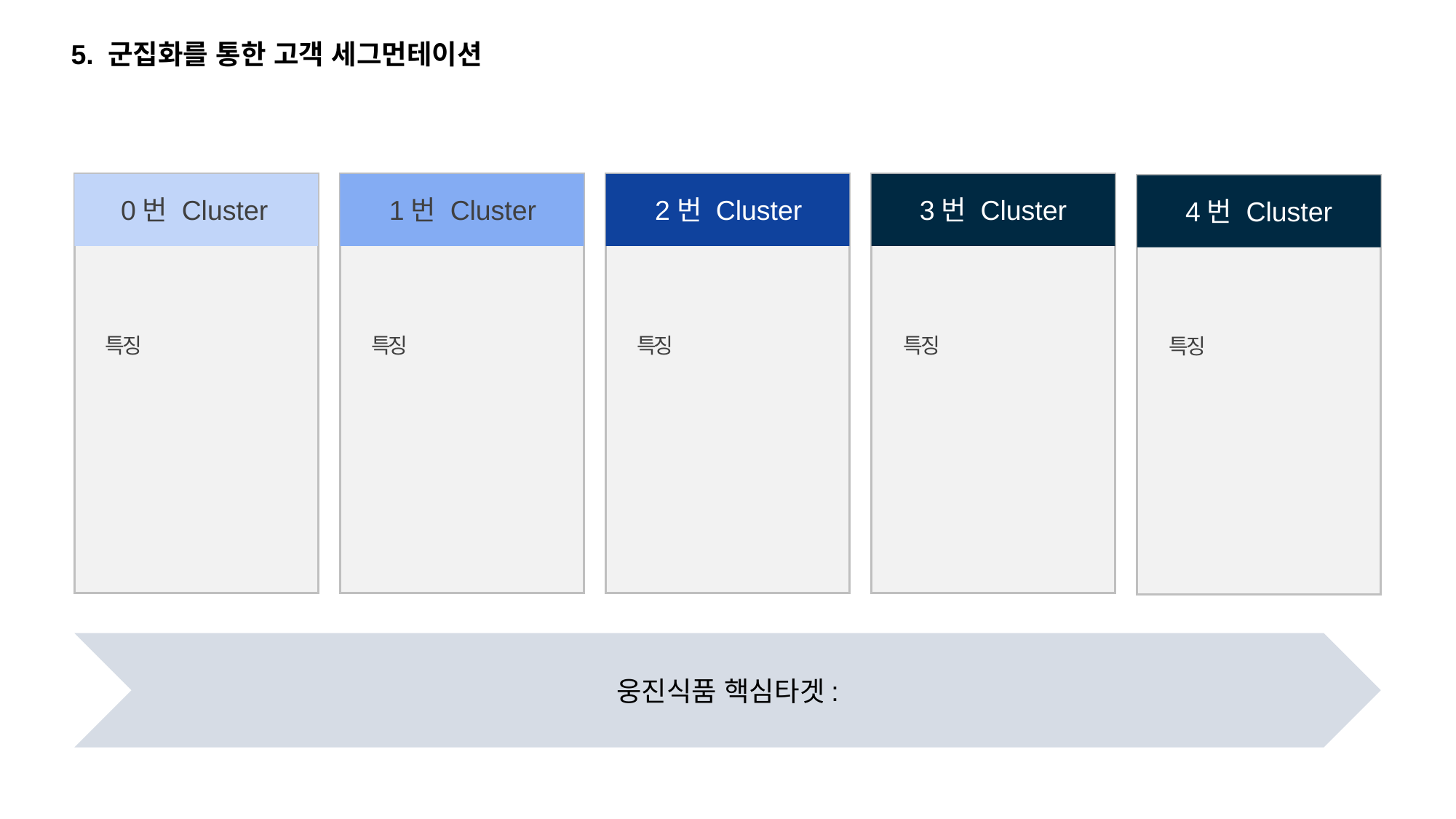

5. 군집화를 통한 고객 세그먼테이션

0번 Cluster
1번 Cluster
2번 Cluster
3번 Cluster
4번 Cluster
특징
특징
특징
특징
특징
웅진식품 핵심타겟: